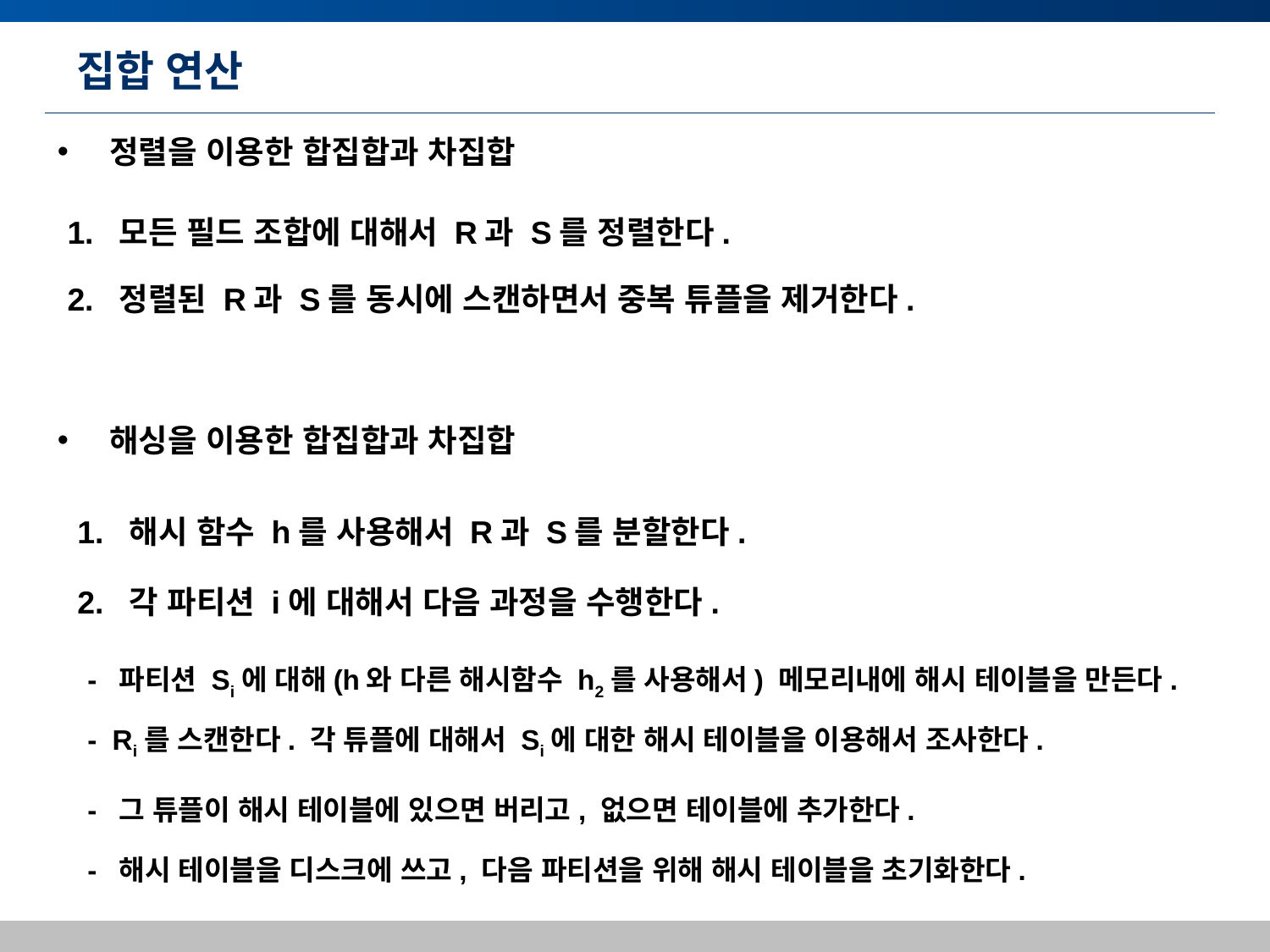

# 집합 연산
  정렬을 이용한 합집합과 차집합
1.  모든 필드 조합에 대해서 R과 S를 정렬한다.
2.  정렬된 R과 S를 동시에 스캔하면서 중복 튜플을 제거한다.
  해싱을 이용한 합집합과 차집합
1.  해시 함수 h를 사용해서 R과 S를 분할한다.
2.  각 파티션 i에 대해서 다음 과정을 수행한다.
-  파티션 Si에 대해(h와 다른 해시함수 h2를 사용해서) 메모리내에 해시 테이블을 만든다.
-  Ri를 스캔한다. 각 튜플에 대해서 Si에 대한 해시 테이블을 이용해서 조사한다.
-  그 튜플이 해시 테이블에 있으면 버리고, 없으면 테이블에 추가한다.
-  해시 테이블을 디스크에 쓰고, 다음 파티션을 위해 해시 테이블을 초기화한다.